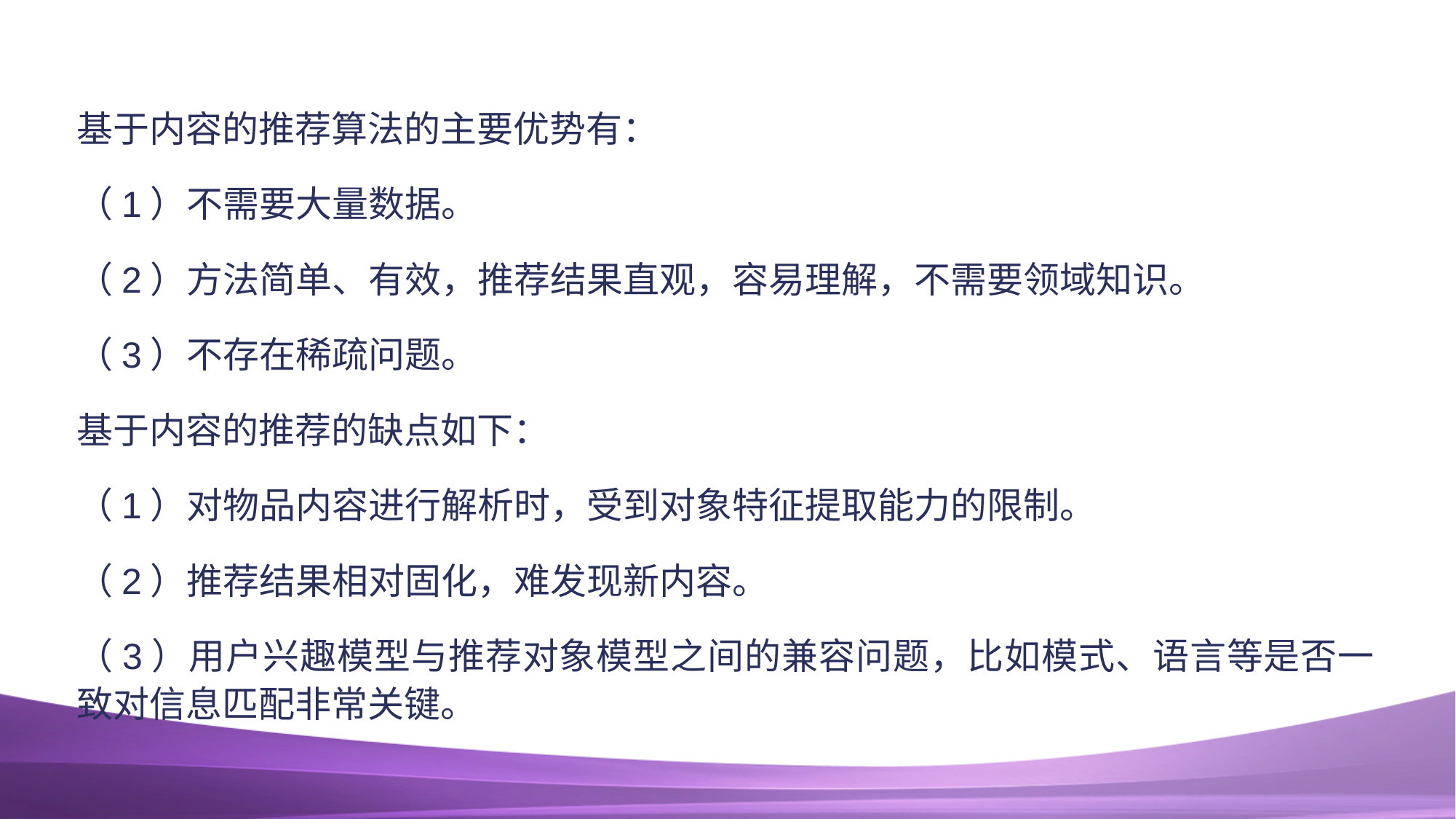

基于内容的推荐算法的主要优势有：
（1）不需要大量数据。
（2）方法简单、有效，推荐结果直观，容易理解，不需要领域知识。
（3）不存在稀疏问题。
基于内容的推荐的缺点如下：
（1）对物品内容进行解析时，受到对象特征提取能力的限制。
（2）推荐结果相对固化，难发现新内容。
（3）用户兴趣模型与推荐对象模型之间的兼容问题，比如模式、语言等是否一致对信息匹配非常关键。